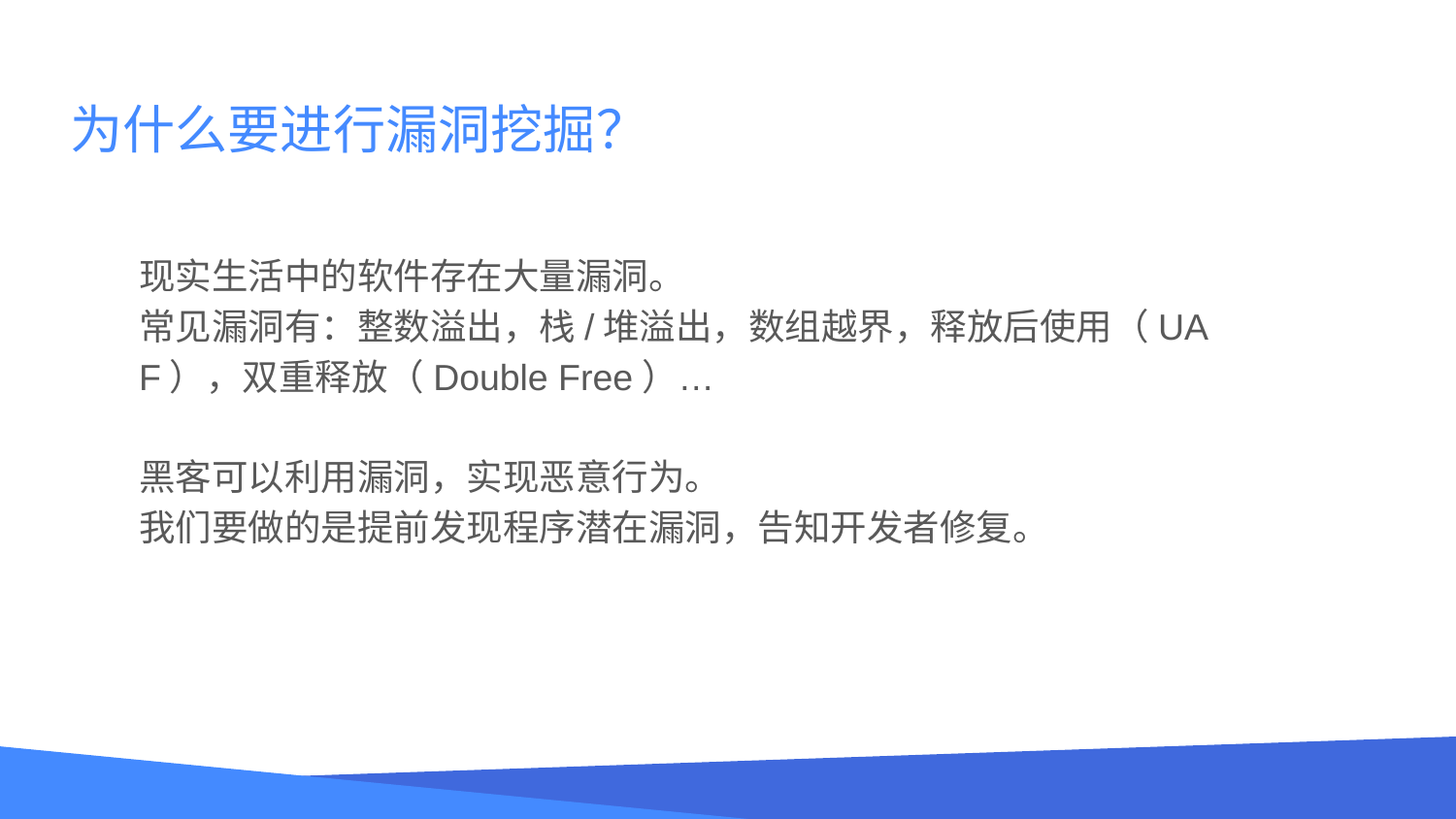

# 为什么要进行漏洞挖掘？
现实生活中的软件存在大量漏洞。
常见漏洞有：整数溢出，栈/堆溢出，数组越界，释放后使用（UAF），双重释放（Double Free）…

黑客可以利用漏洞，实现恶意行为。
我们要做的是提前发现程序潜在漏洞，告知开发者修复。